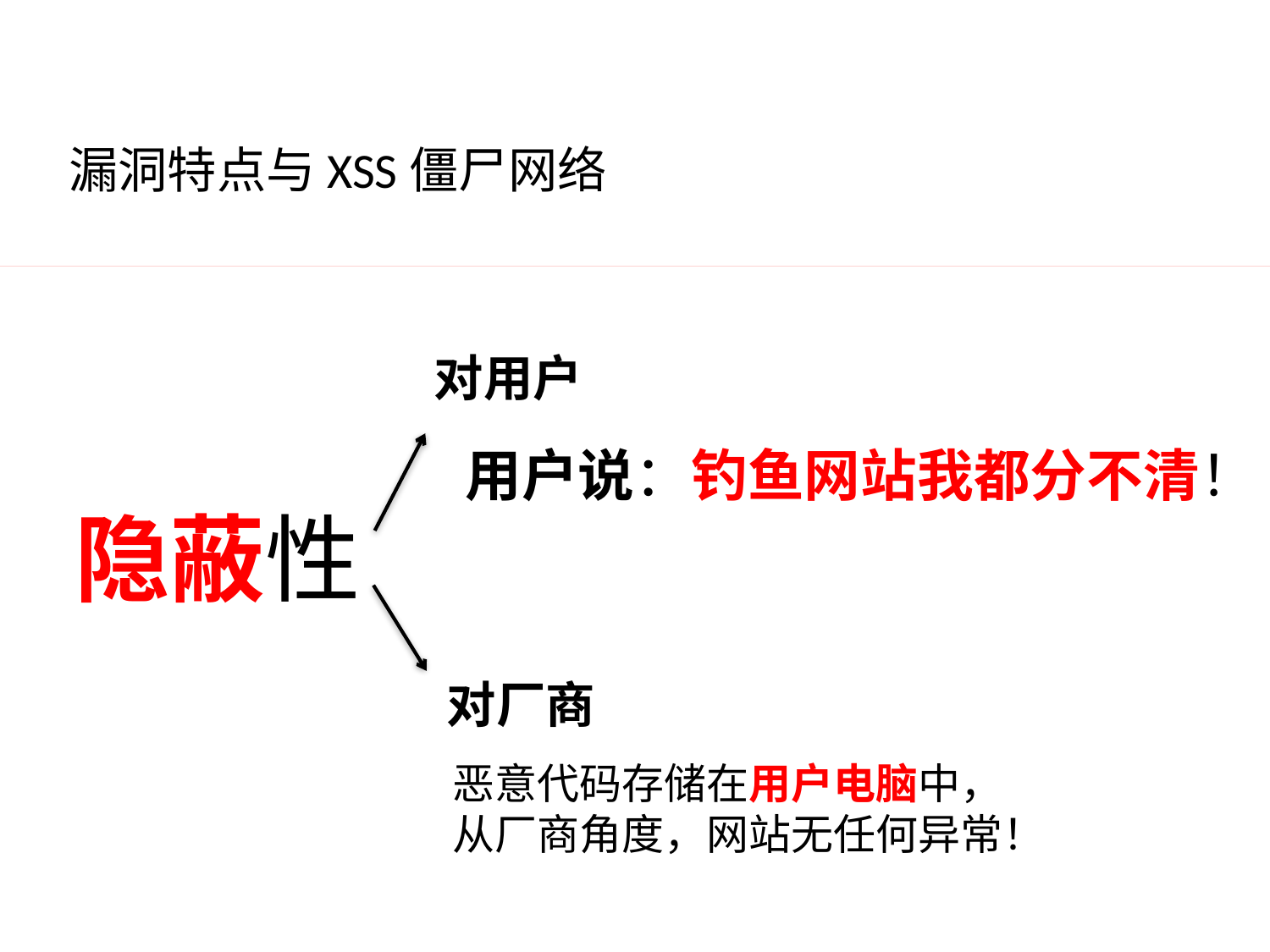

漏洞特点与XSS僵尸网络
对用户
用户说：钓鱼网站我都分不清！
隐蔽性
对厂商
恶意代码存储在用户电脑中，
从厂商角度，网站无任何异常！